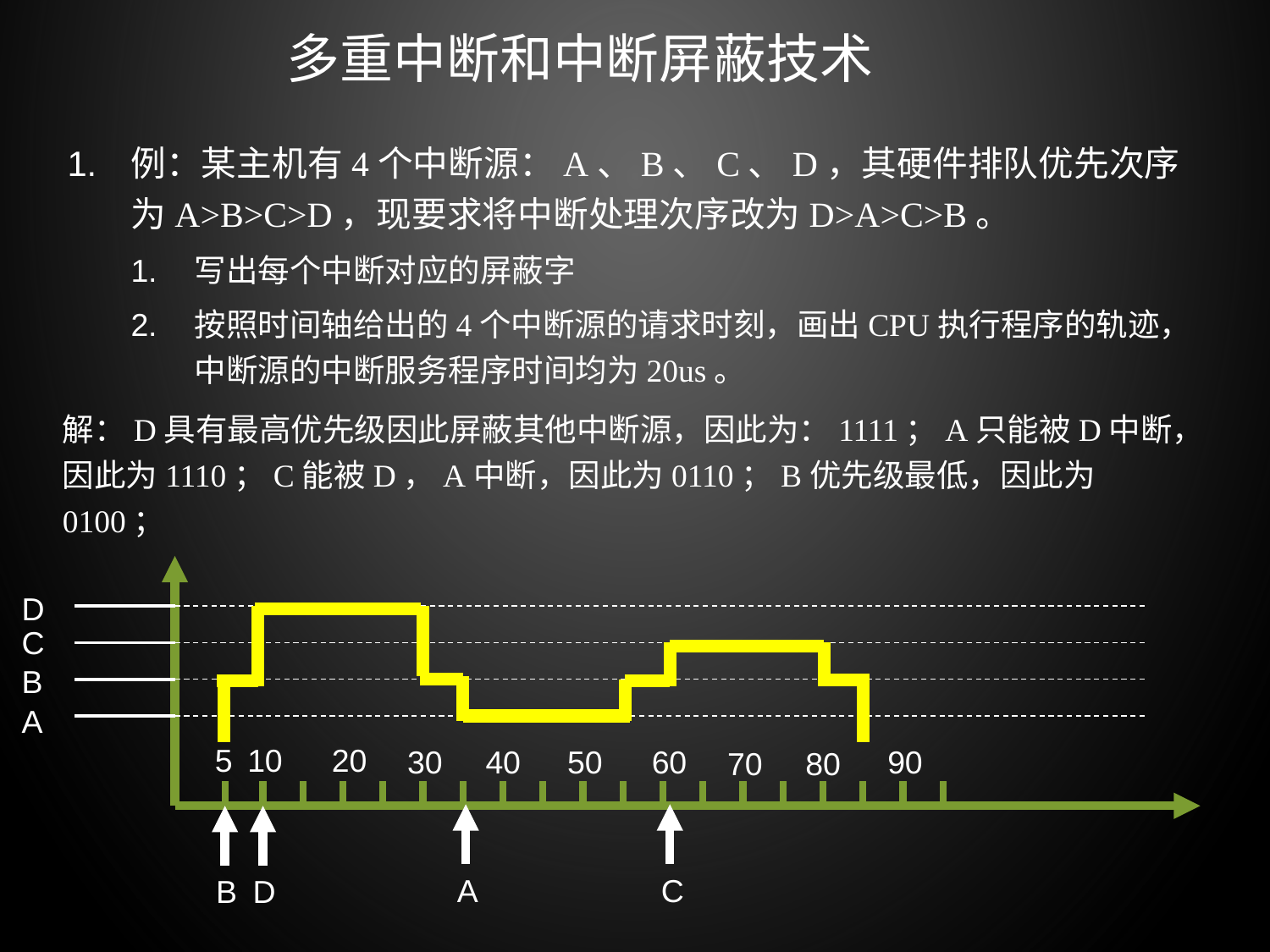

多重中断和中断屏蔽技术
例：某主机有4个中断源：A、B、C、D，其硬件排队优先次序为A>B>C>D，现要求将中断处理次序改为D>A>C>B。
写出每个中断对应的屏蔽字
按照时间轴给出的4个中断源的请求时刻，画出CPU执行程序的轨迹，中断源的中断服务程序时间均为20us。
解：D具有最高优先级因此屏蔽其他中断源，因此为：1111；A只能被D中断，因此为1110；C能被D，A中断，因此为0110；B优先级最低，因此为0100；
5
10
20
30
40
50
60
90
70
80
A
C
B
D
D
C
B
A